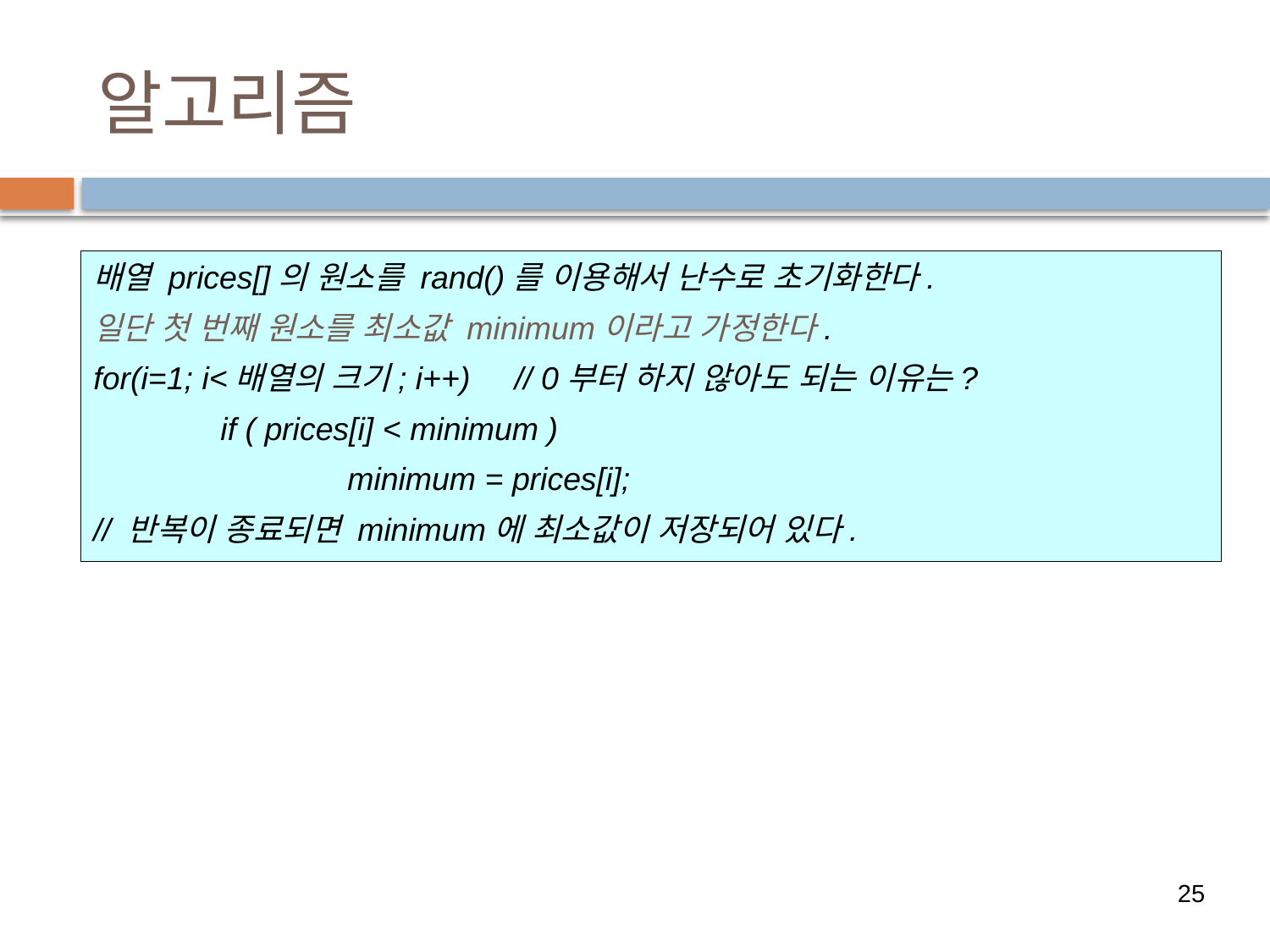

# 알고리즘
배열 prices[]의 원소를 rand()를 이용해서 난수로 초기화한다.
일단 첫 번째 원소를 최소값 minimum이라고 가정한다.
for(i=1; i<배열의 크기; i++)     // 0부터 하지 않아도 되는 이유는?
	if ( prices[i] < minimum )
		minimum = prices[i];
// 반복이 종료되면 minimum에 최소값이 저장되어 있다.
25